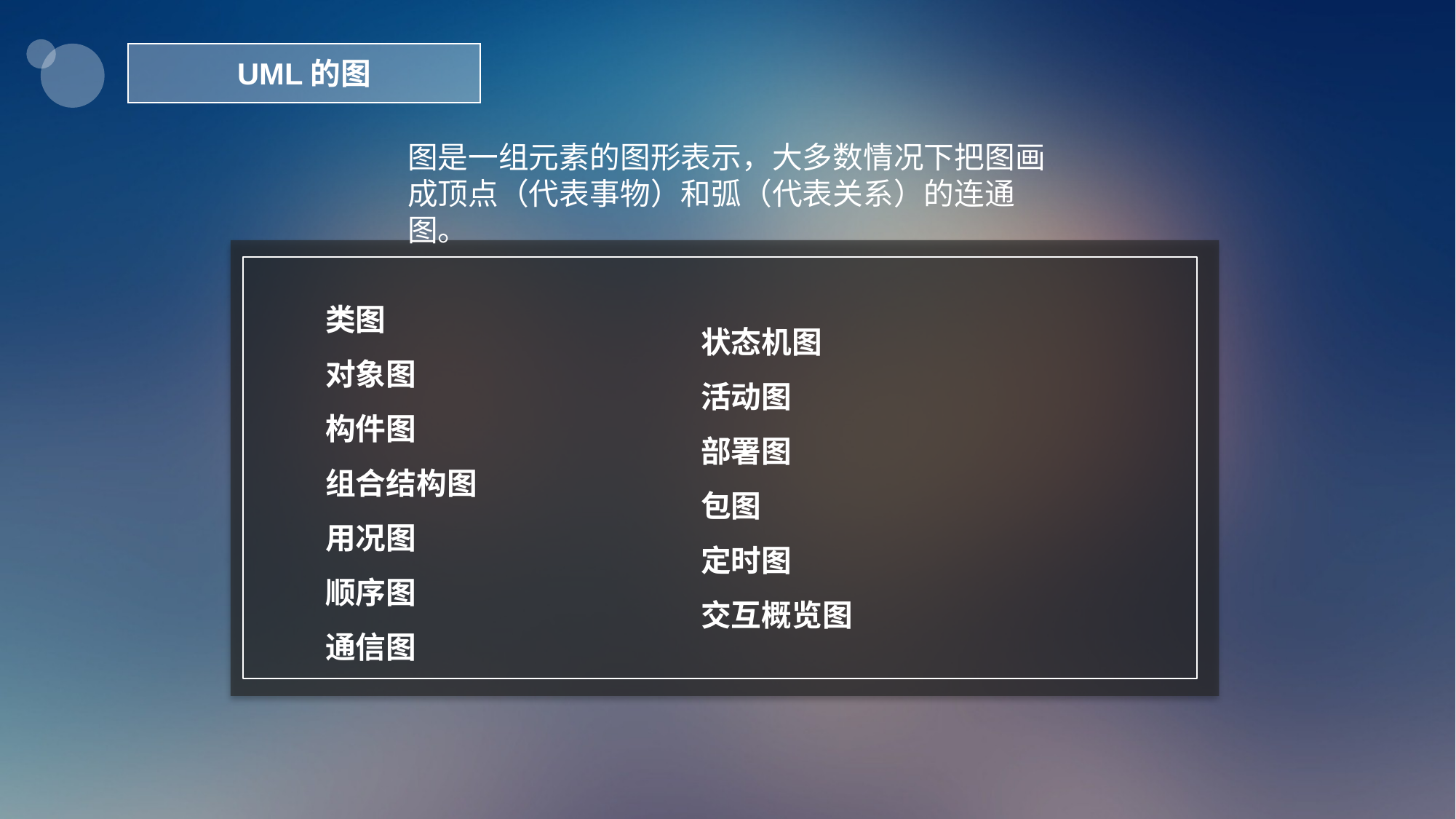

UML的图
图是一组元素的图形表示，大多数情况下把图画成顶点（代表事物）和弧（代表关系）的连通图。

类图
对象图
构件图
组合结构图
用况图
顺序图
通信图
状态机图
活动图
部署图
包图
定时图
交互概览图